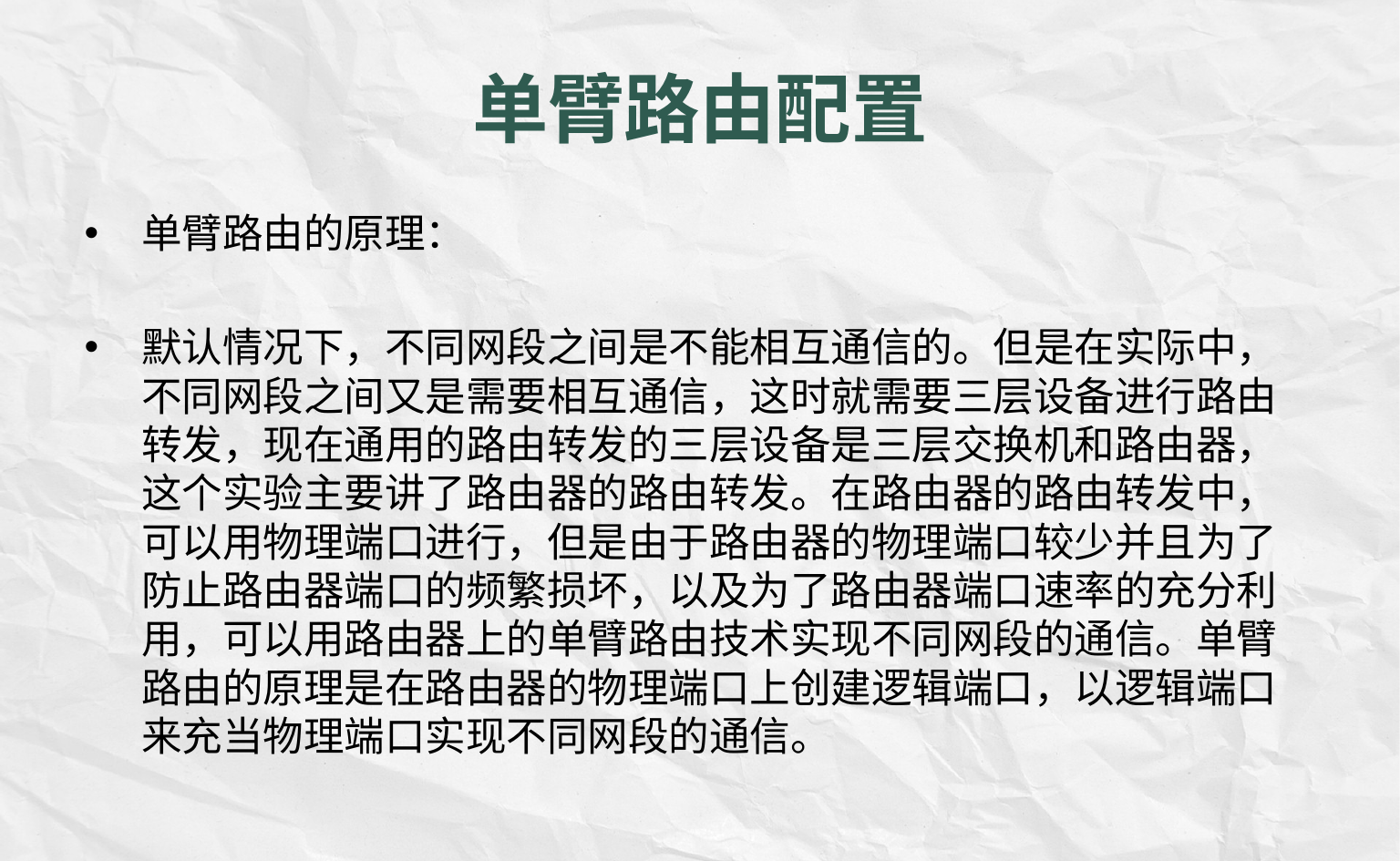

# 单臂路由配置
单臂路由的原理：

默认情况下，不同网段之间是不能相互通信的。但是在实际中，不同网段之间又是需要相互通信，这时就需要三层设备进行路由转发，现在通用的路由转发的三层设备是三层交换机和路由器，这个实验主要讲了路由器的路由转发。在路由器的路由转发中，可以用物理端口进行，但是由于路由器的物理端口较少并且为了防止路由器端口的频繁损坏，以及为了路由器端口速率的充分利用，可以用路由器上的单臂路由技术实现不同网段的通信。单臂路由的原理是在路由器的物理端口上创建逻辑端口，以逻辑端口来充当物理端口实现不同网段的通信。

112